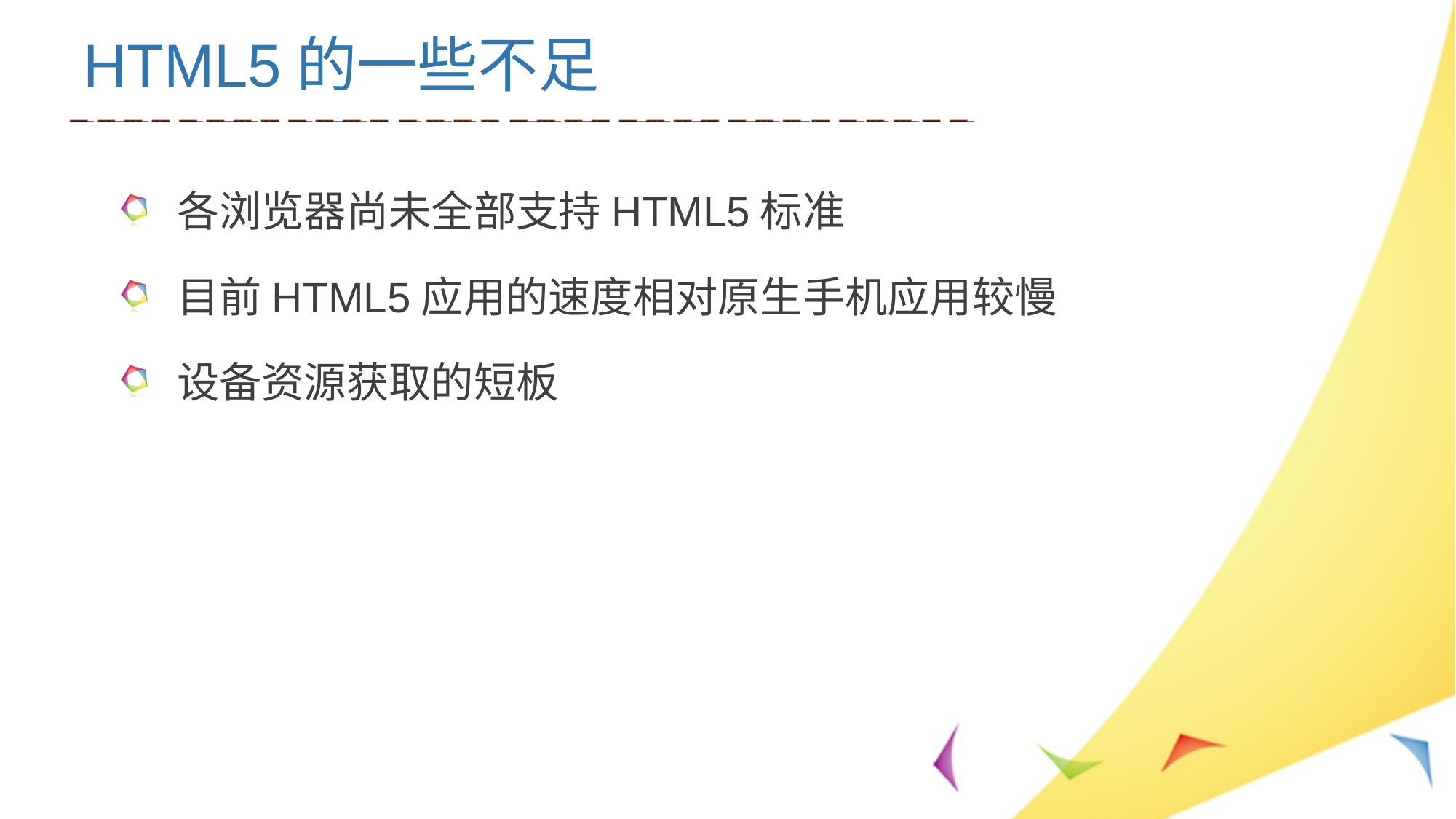

HTML5的一些不足

各浏览器尚未全部支持HTML5标准
目前HTML5应用的速度相对原生手机应用较慢
设备资源获取的短板